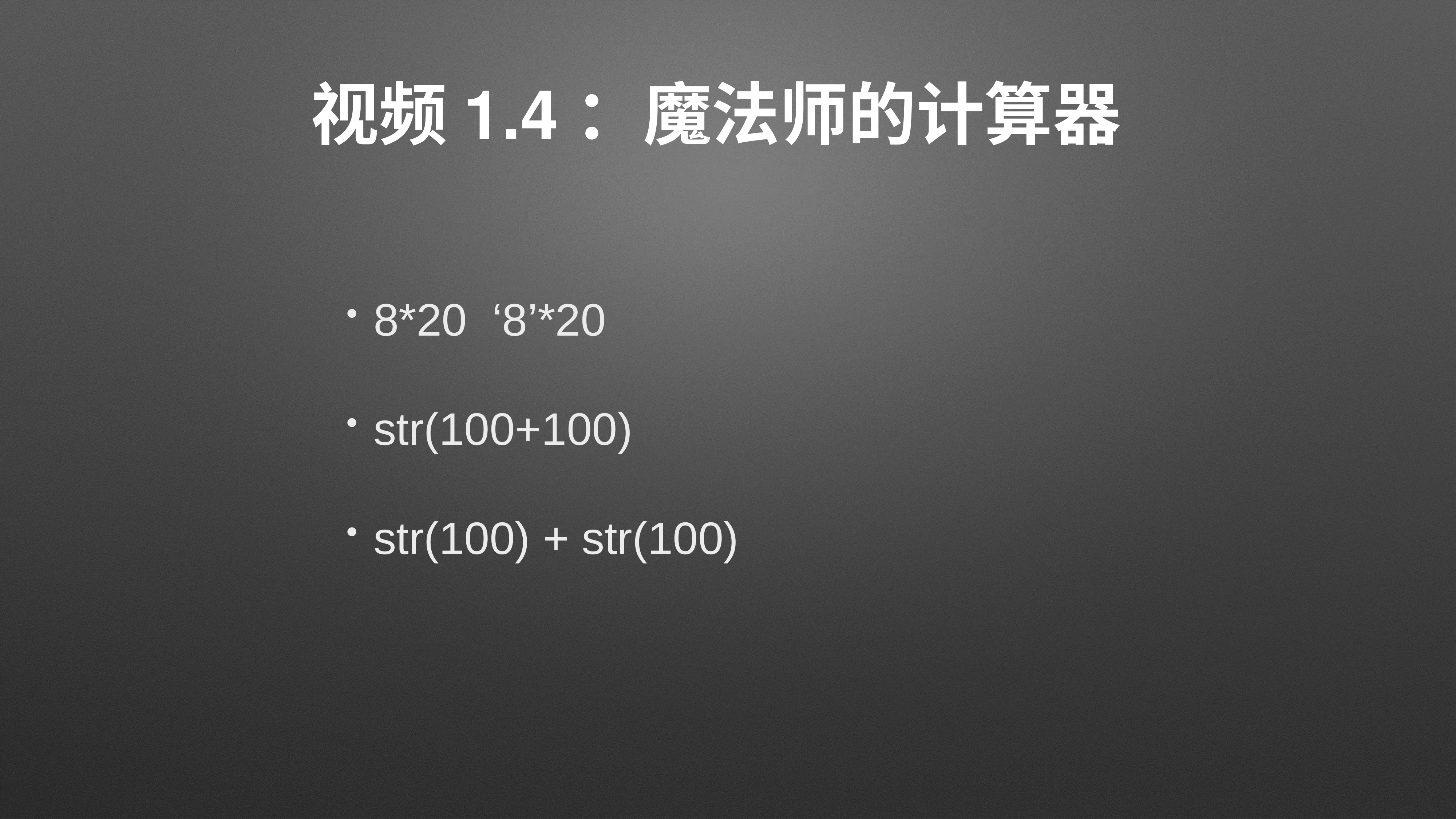

# 视频1.4：魔法师的计算器
8*20  ‘8’*20
str(100+100)
str(100) + str(100)